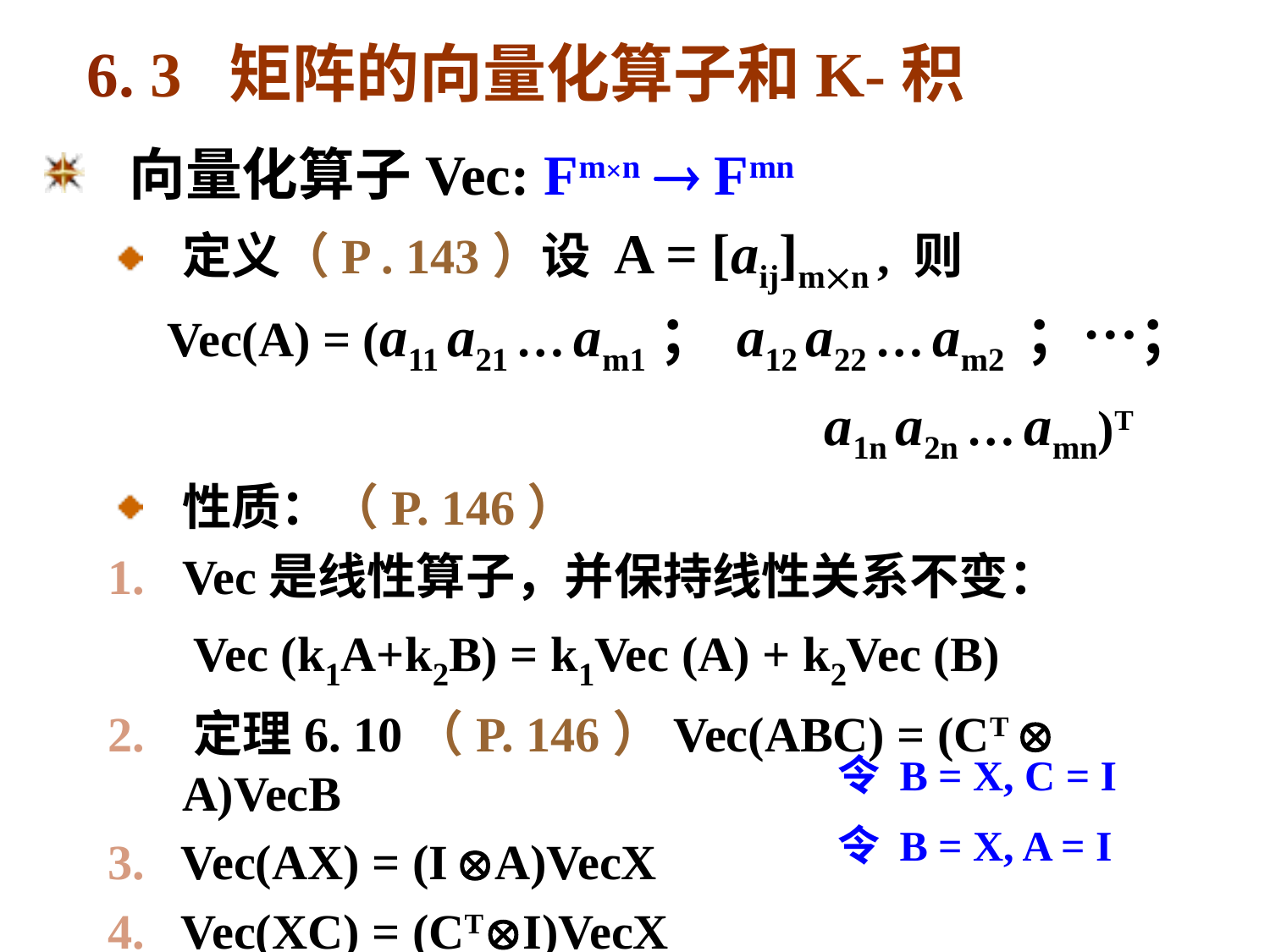

# 6. 3  矩阵的向量化算子和K-积
向量化算子Vec: Fm×n → Fmn
定义（P . 143）设 A = [aij]m×n , 则
          Vec(A) = (a11 a21 … am1； a12 a22 … am2 ；…；
                                                       a1n a2n … amn)T
性质：（P. 146）
Vec是线性算子，并保持线性关系不变：
       Vec (k1A+k2B) = k1Vec (A) + k2Vec (B)
2.   定理6. 10（P. 146）Vec(ABC) = (CT ⊗ A)VecB
3.   Vec(AX) = (I ⊗A)VecX
4.   Vec(XC) = (CT⊗I)VecX
令 B = X, C = I
令 B = X, A = I